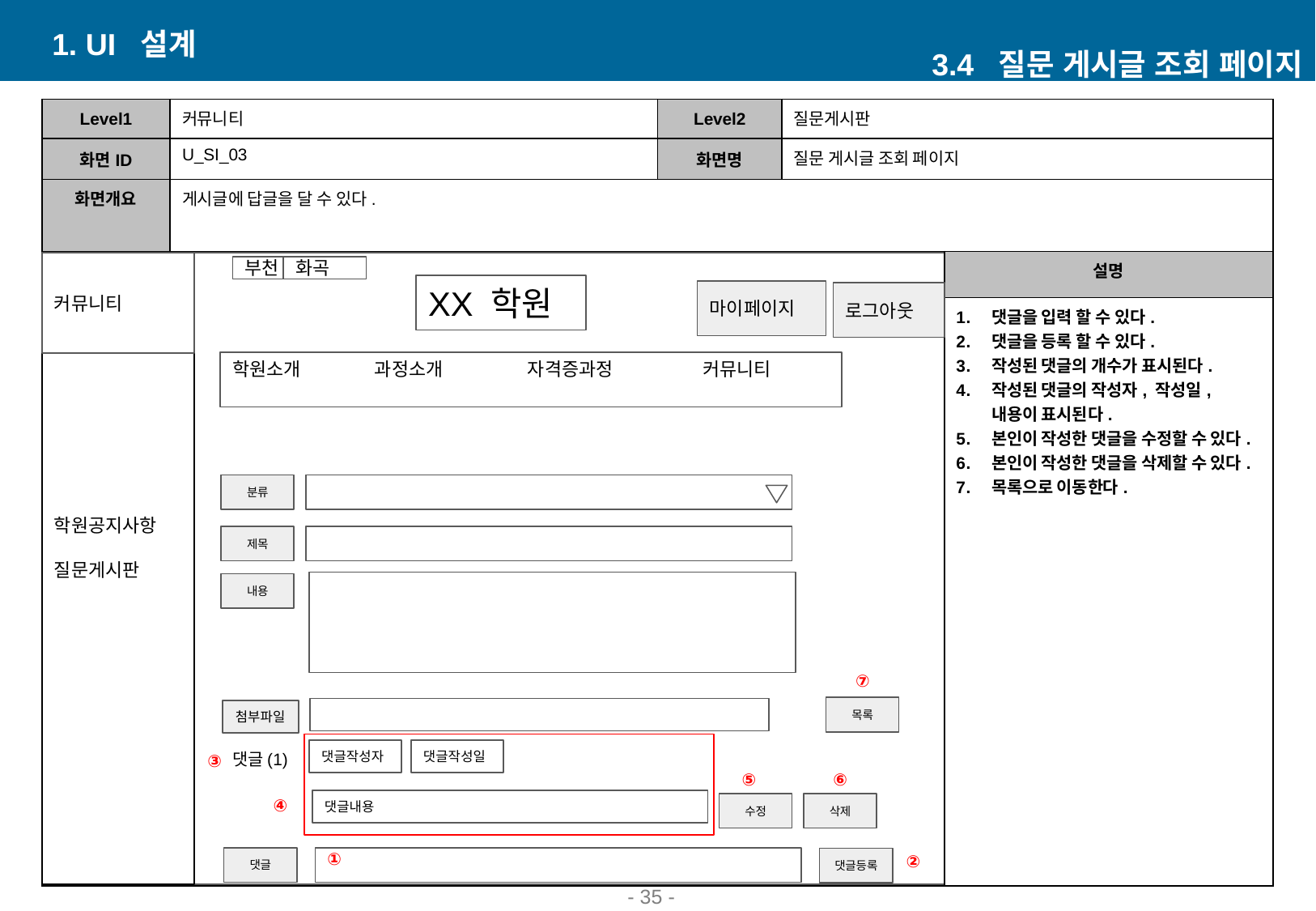

1. UI  설계
3.4  질문 게시글 조회 페이지
| Level1 | 커뮤니티 | Level2 | 질문게시판 |  |
| --- | --- | --- | --- | --- |
| 화면ID | U\_SI\_03 | 화면명 | 질문 게시글 조회 페이지 |  |
| 화면개요 | 게시글에 답글을 달 수 있다. |  |  |  |
|  |  |  |  | 설명 |
|  |  |  |  | 댓글을 입력 할 수 있다. 댓글을 등록 할 수 있다. 작성된 댓글의 개수가 표시된다. 작성된 댓글의 작성자, 작성일, 내용이 표시된다. 본인이 작성한 댓글을 수정할 수 있다. 본인이 작성한 댓글을 삭제할 수 있다. 목록으로 이동한다. |

커뮤니티
학원공지사항

질문게시판

부천
화곡
XX 학원
마이페이지
로그아웃
학원소개              과정소개                자격증과정                 커뮤니티

분류

제목

내용
⑦
목록

첨부파일

댓글(1)
댓글작성자
댓글작성일
③
⑥
⑤
④
댓글내용
수정
삭제
①
②

댓글
댓글등록
- 35 -